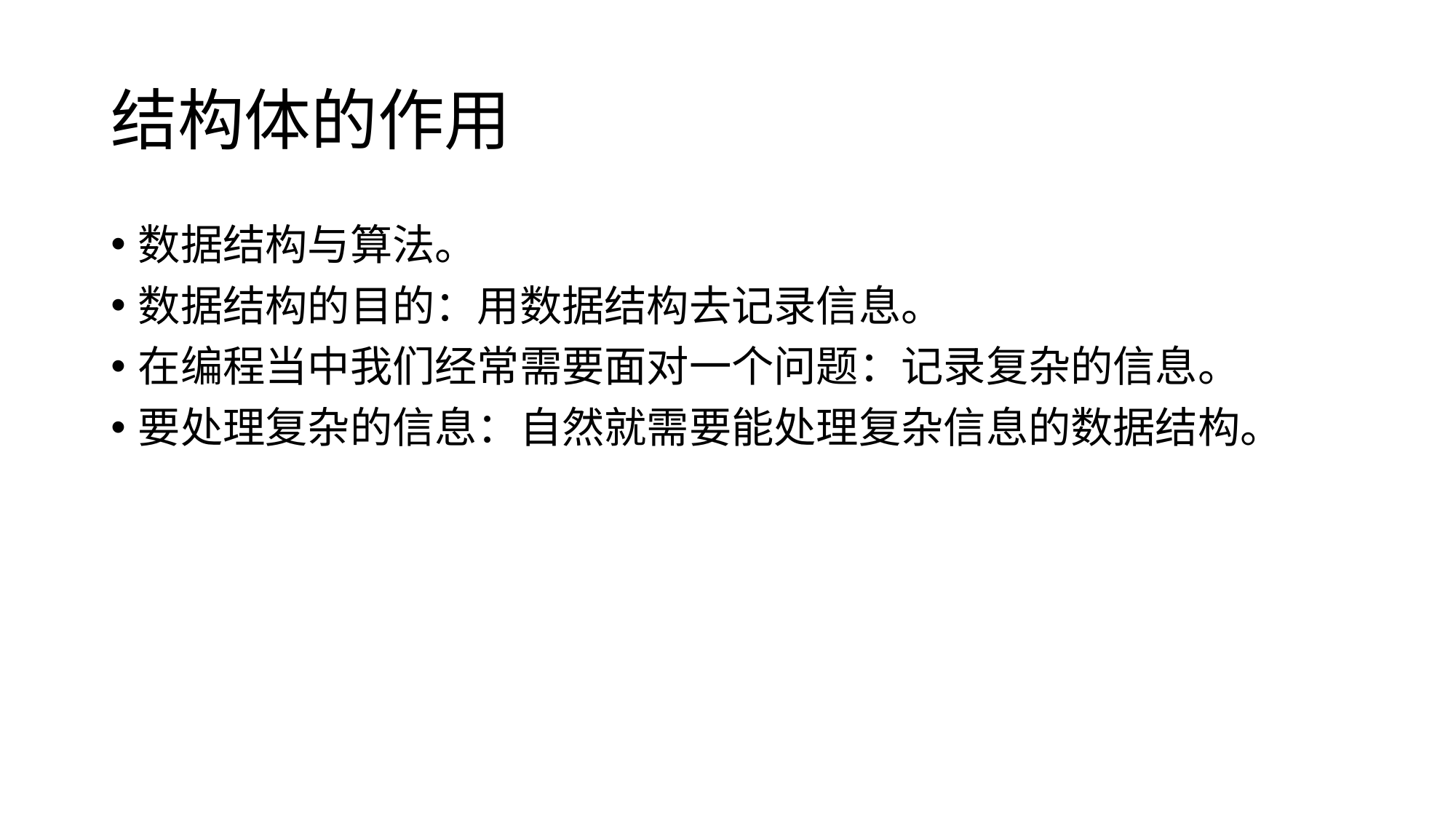

# 结构体的作用
数据结构与算法。
数据结构的目的：用数据结构去记录信息。
在编程当中我们经常需要面对一个问题：记录复杂的信息。
要处理复杂的信息：自然就需要能处理复杂信息的数据结构。